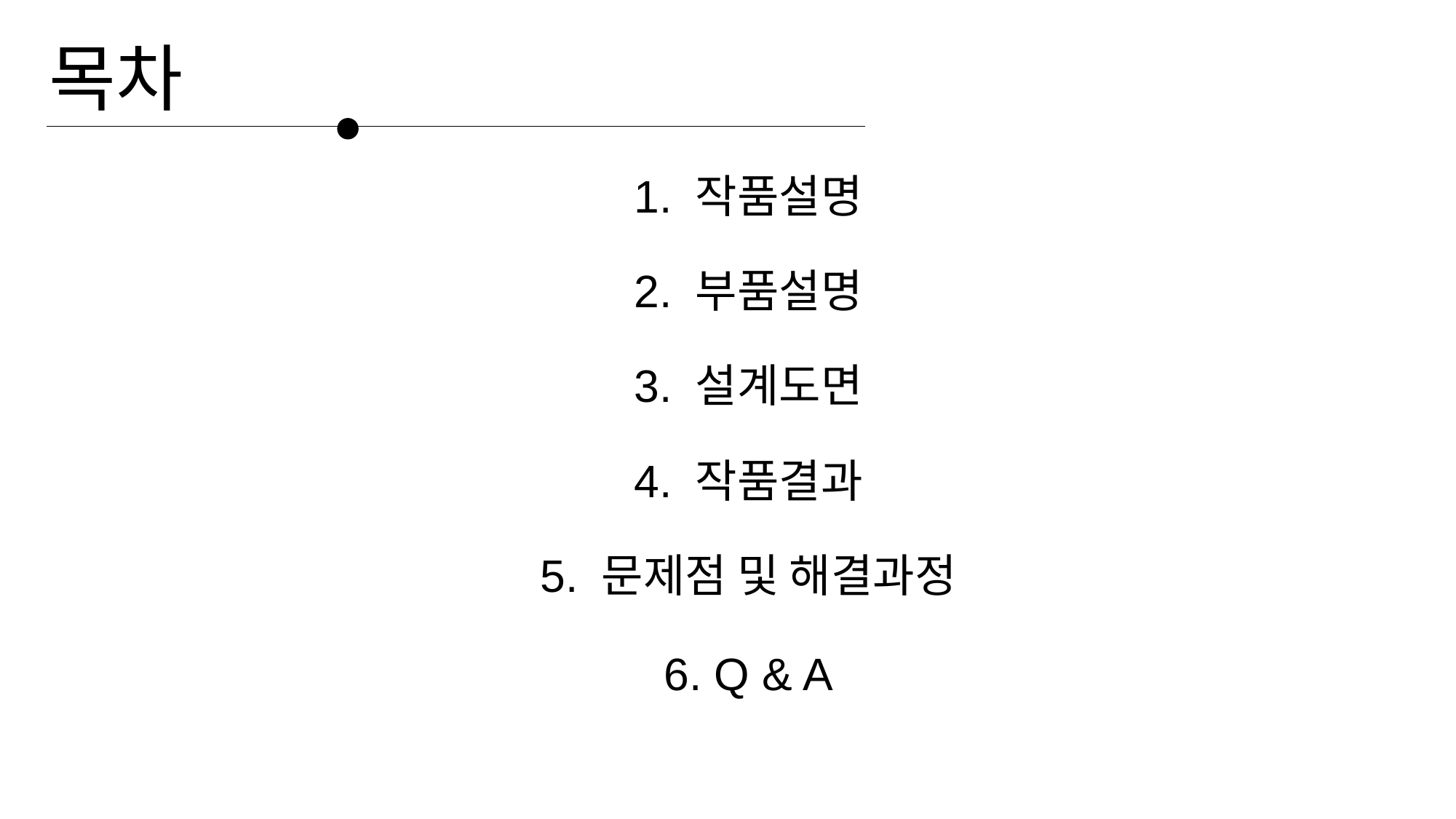

목차

1. 작품설명
2. 부품설명
3. 설계도면
4. 작품결과
5. 문제점 및 해결과정
6. Q & A